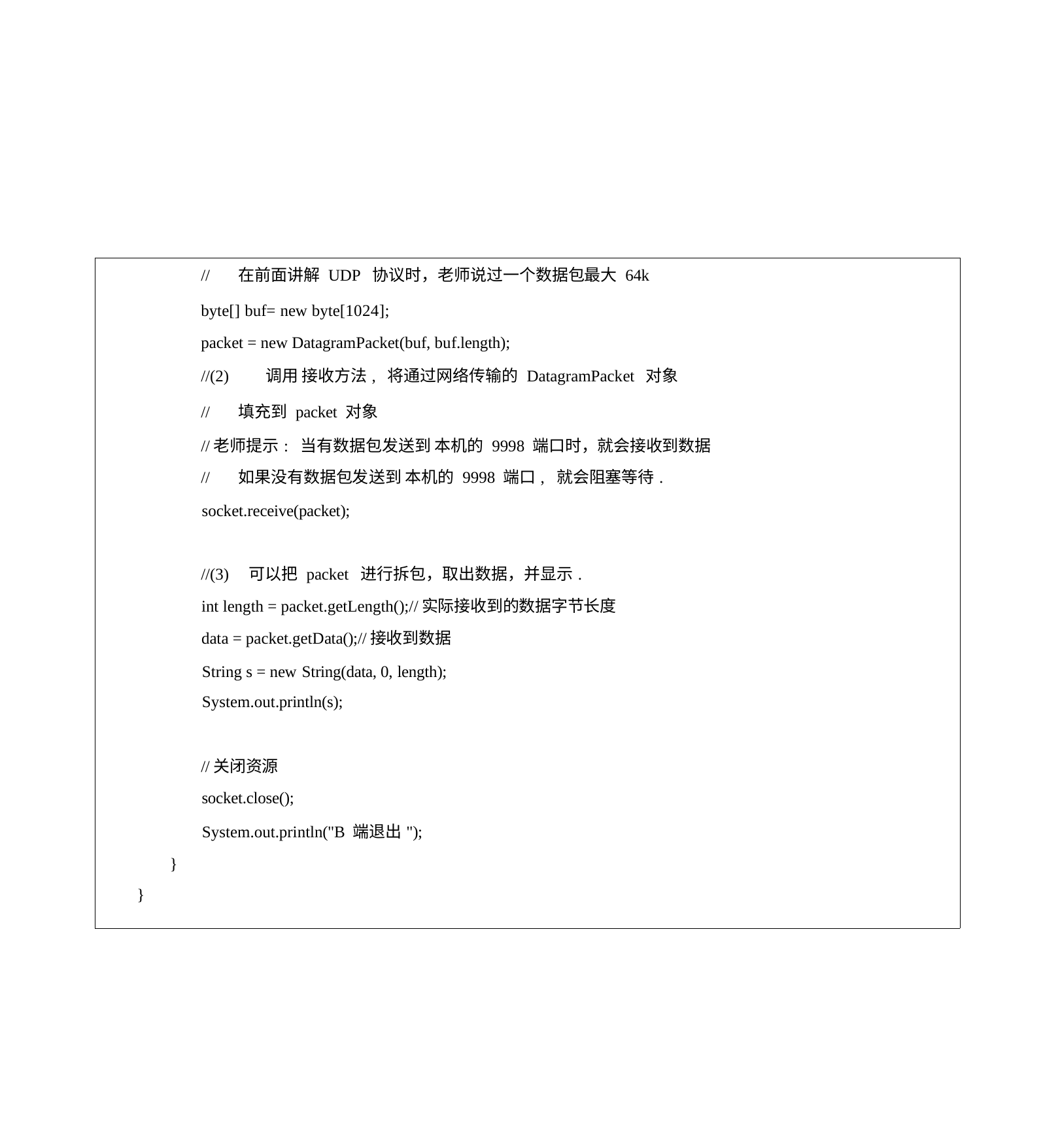

| // 在前面讲解 UDP 协议时，老师说过一个数据包最大 64k byte[] buf= new byte[1024]; packet = new DatagramPacket(buf, buf.length); //(2) 调用 接收方法, 将通过网络传输的 DatagramPacket 对象 // 填充到 packet 对象 //老师提示: 当有数据包发送到 本机的 9998 端口时，就会接收到数据 // 如果没有数据包发送到 本机的 9998 端口, 就会阻塞等待. socket.receive(packet); //(3) 可以把 packet 进行拆包，取出数据，并显示. int length = packet.getLength();//实际接收到的数据字节长度 data = packet.getData();//接收到数据 String s = new String(data, 0, length); System.out.println(s); //关闭资源 socket.close(); System.out.println("B 端退出"); } } |
| --- |